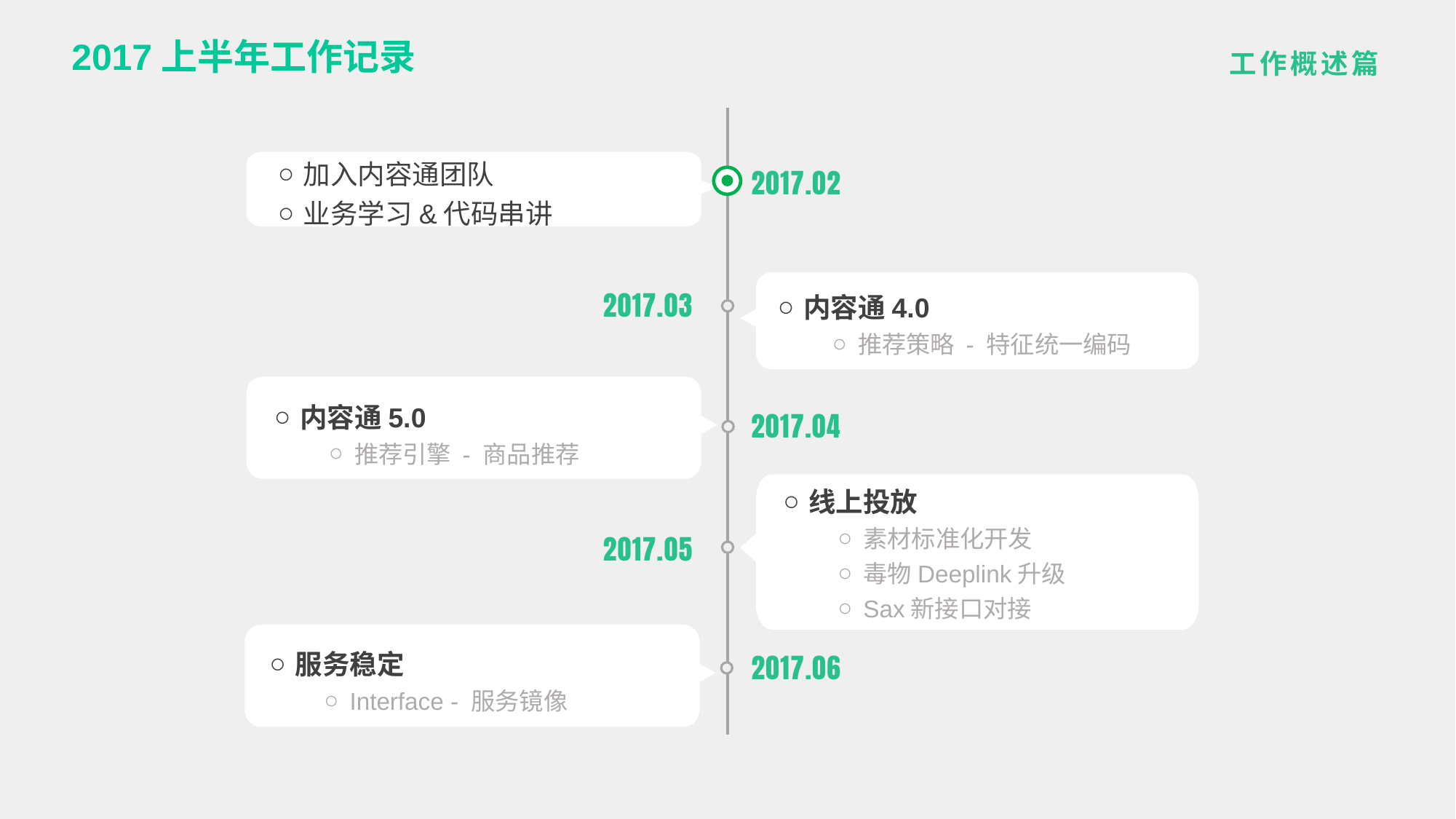

# 2017上半年工作记录
工作概述篇

2017.02
2017.03
2017.04
2017.05
2017.06
加入内容通团队
业务学习&代码串讲

内容通4.0
推荐策略 - 特征统一编码

内容通5.0
推荐引擎 - 商品推荐
线上投放
素材标准化开发
毒物Deeplink升级
Sax新接口对接

服务稳定
Interface - 服务镜像